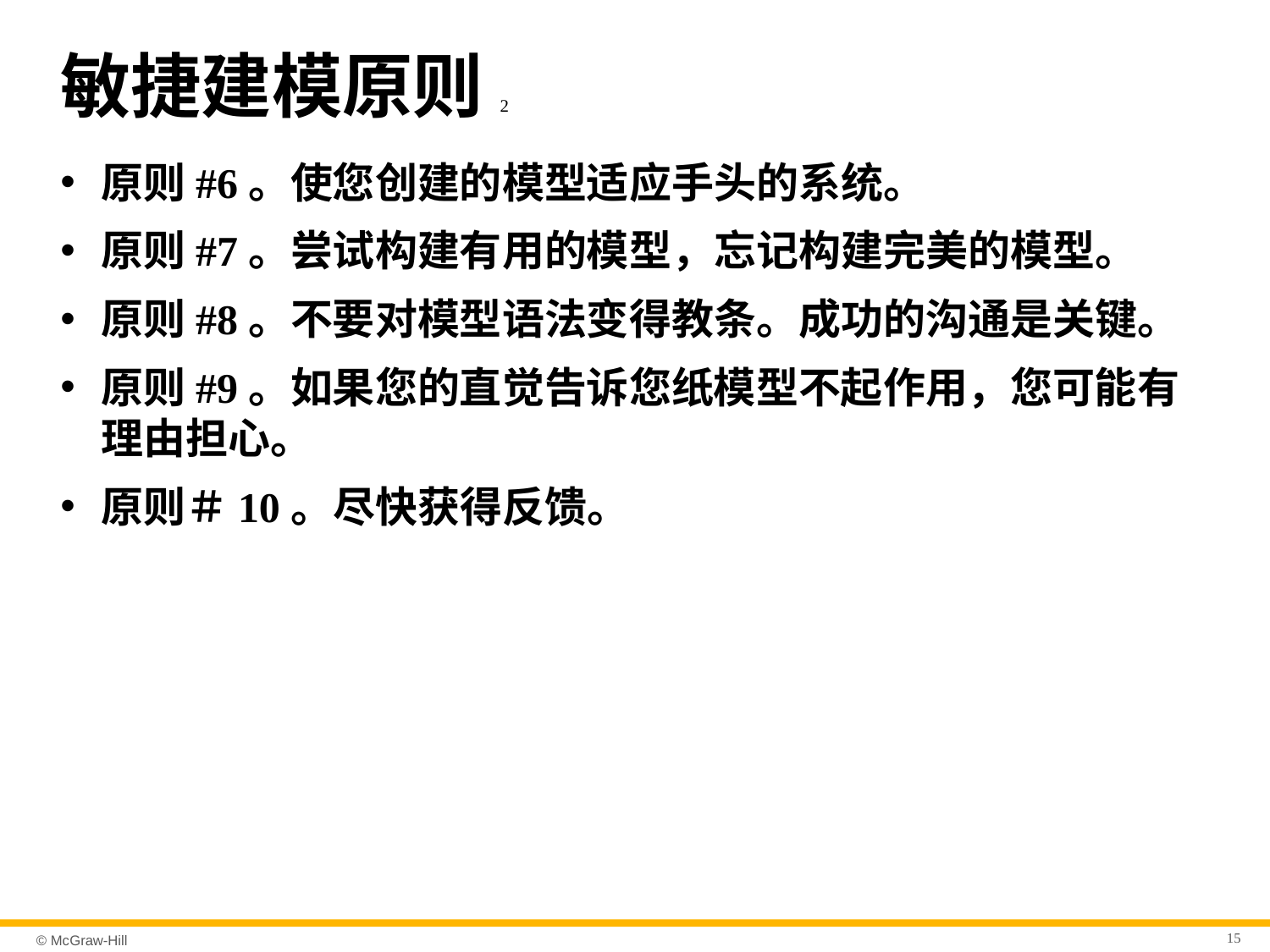

# 敏捷建模原则2
原则#6。使您创建的模型适应手头的系统。
原则#7。尝试构建有用的模型，忘记构建完美的模型。
原则#8。不要对模型语法变得教条。成功的沟通是关键。
原则#9。如果您的直觉告诉您纸模型不起作用，您可能有理由担心。
原则＃10。尽快获得反馈。
15